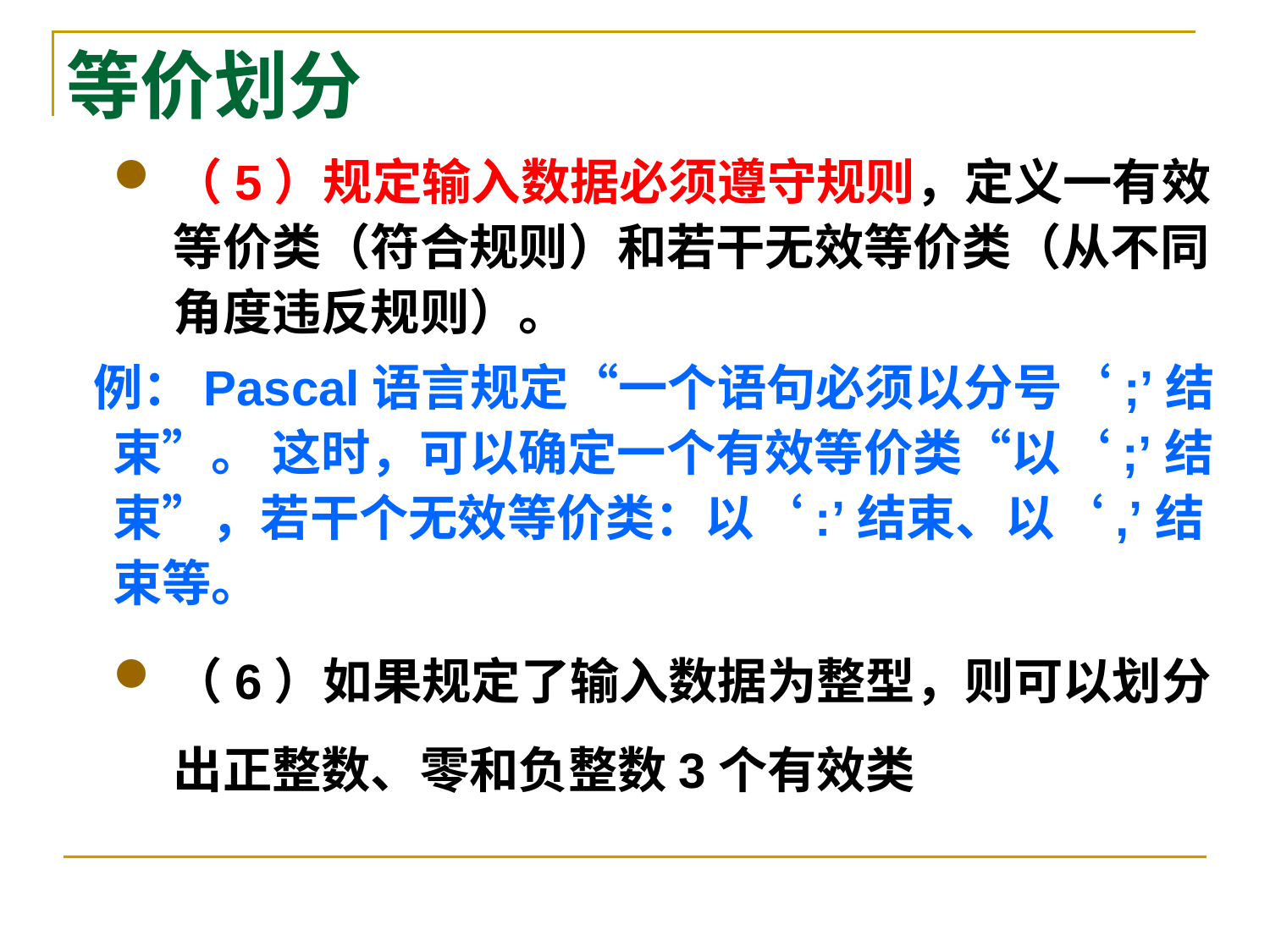

# 等价划分
（5）规定输入数据必须遵守规则，定义一有效等价类（符合规则）和若干无效等价类（从不同角度违反规则）。
   例：Pascal语言规定“一个语句必须以分号‘;’结束”。 这时，可以确定一个有效等价类“以‘;’结束”，若干个无效等价类：以‘:’结束、以‘,’结束等。
（6）如果规定了输入数据为整型，则可以划分出正整数、零和负整数3个有效类